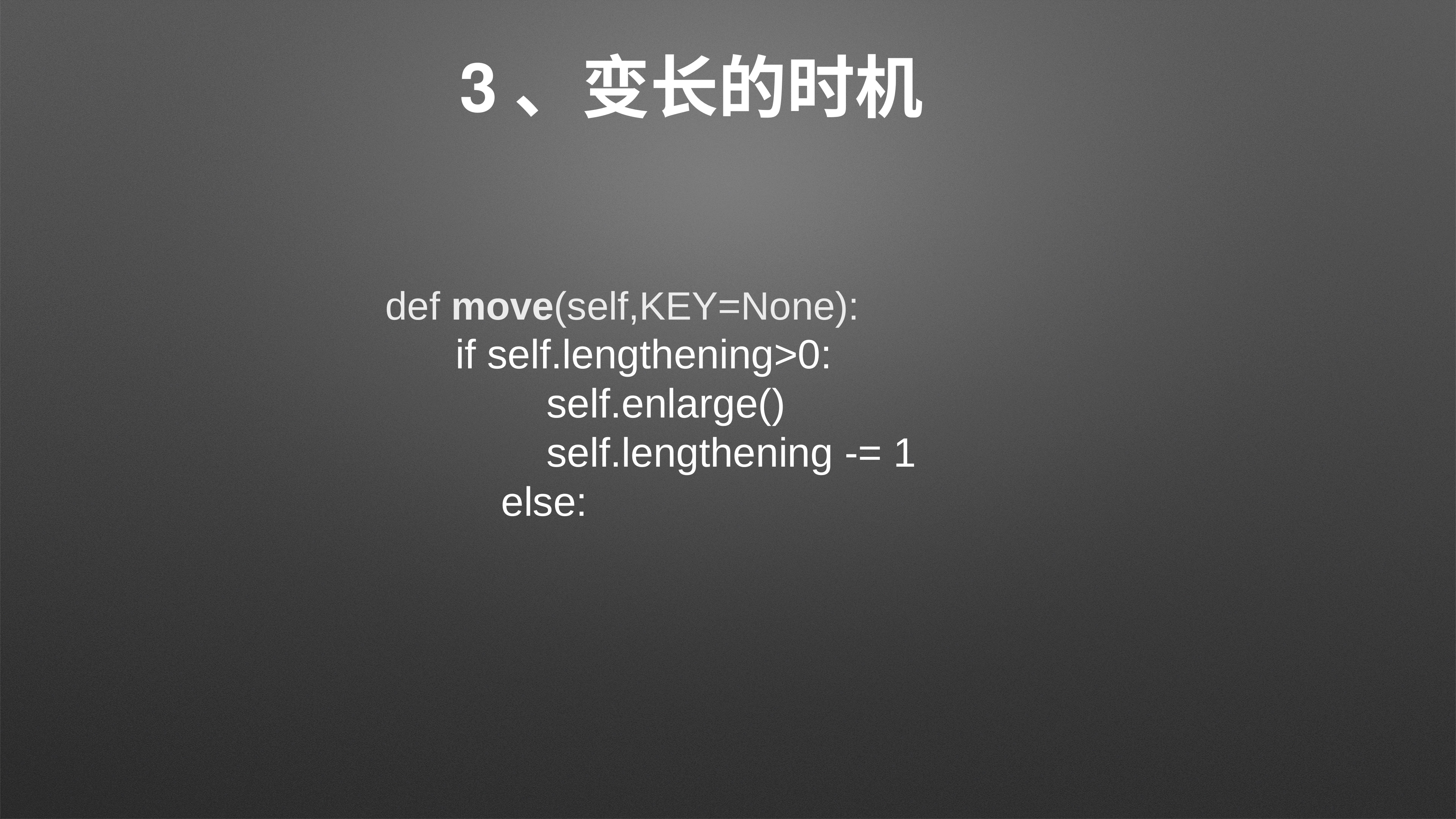

# 3、变长的时机

def move(self,KEY=None):
if self.lengthening>0:
        self.enlarge()
        self.lengthening -= 1
    else: